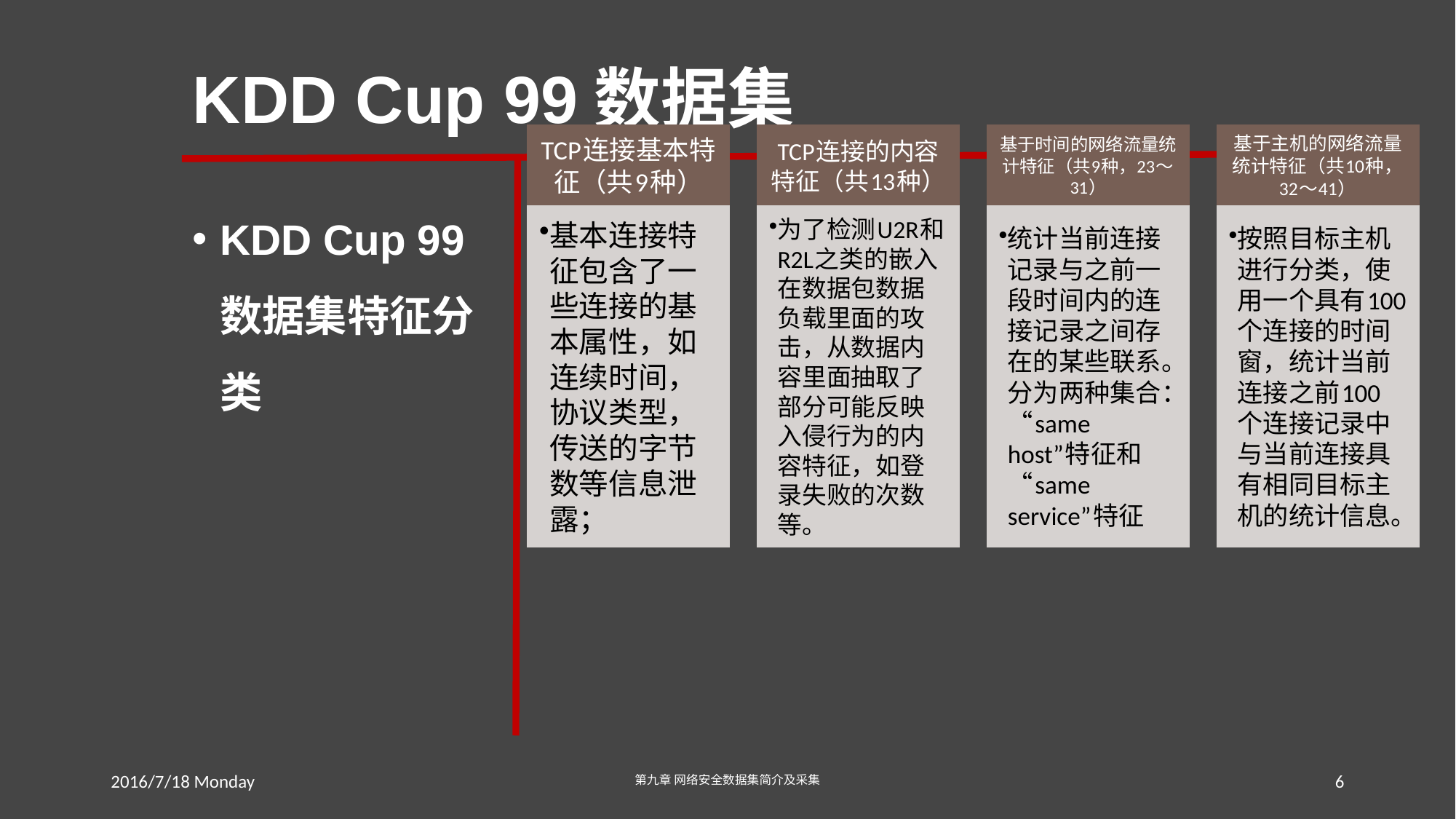

# KDD Cup 99数据集
TCP连接基本特征（共9种）
基本连接特征包含了一些连接的基本属性，如连续时间，协议类型，传送的字节数等信息泄露；
TCP连接的内容特征（共13种）
为了检测U2R和R2L之类的嵌入在数据包数据负载里面的攻击，从数据内容里面抽取了部分可能反映入侵行为的内容特征，如登录失败的次数等。
基于时间的网络流量统计特征（共9种，23～31）
按照目标主机进行分类，使用一个具有100个连接的时间窗，统计当前连接之前100个连接记录中与当前连接具有相同目标主机的统计信息。
基于主机的网络流量统计特征（共10种，32～41）
统计当前连接记录与之前一段时间内的连接记录之间存在的某些联系。分为两种集合：“same host”特征和“same service”特征
KDD Cup 99数据集特征分类
2016/7/18 Monday
第九章 网络安全数据集简介及采集
6